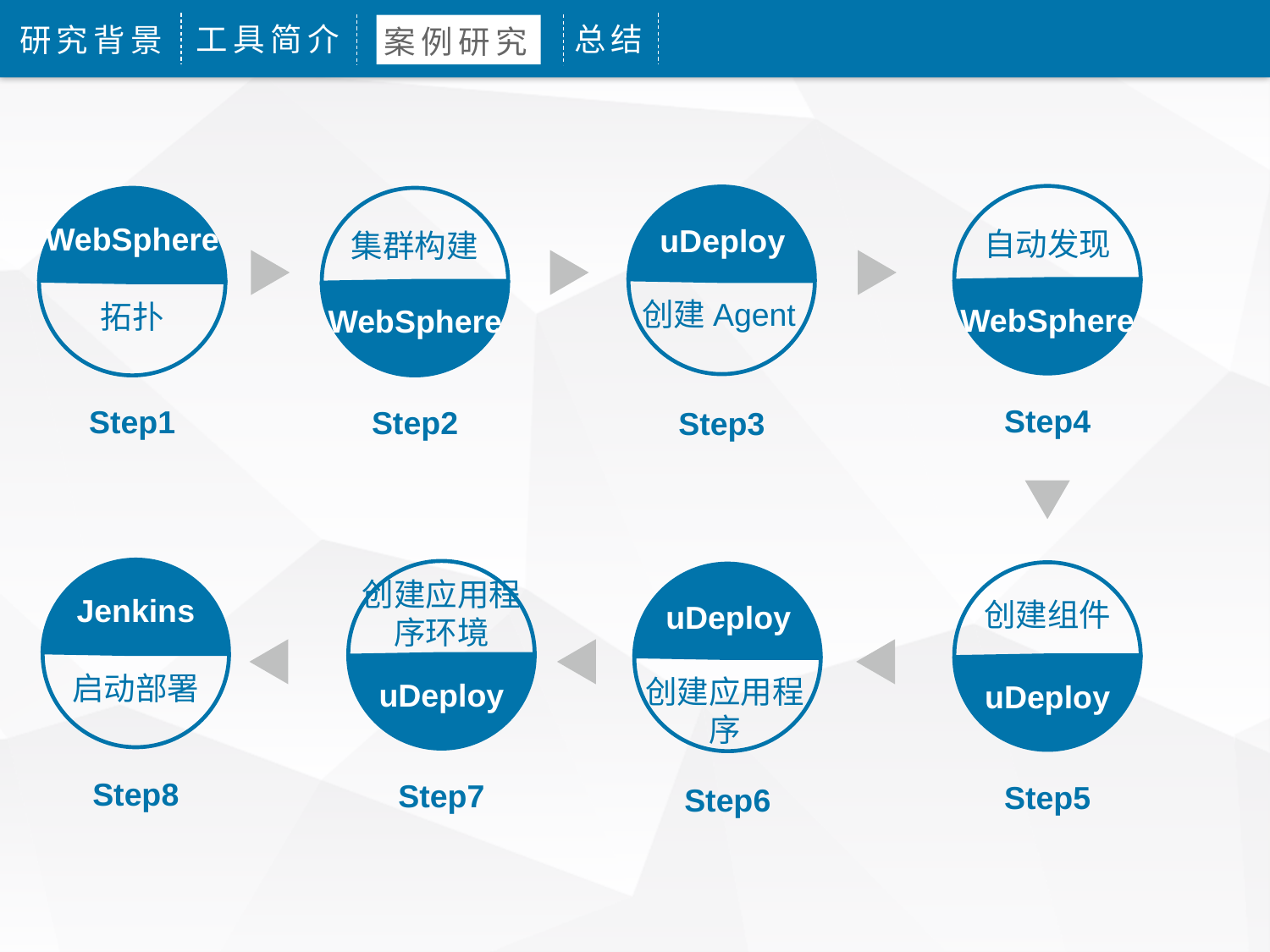

工具简介
总结
研究背景

案例研究

自动发现
WebSphere

uDeploy
创建Agent

WebSphere
拓扑

集群构建
WebSphere

Step4
Step1
Step2
Step3

Jenkins
启动部署

创建应用程序环境
uDeploy

创建组件
uDeploy

uDeploy
创建应用程序

Step8
Step7
Step5
Step6